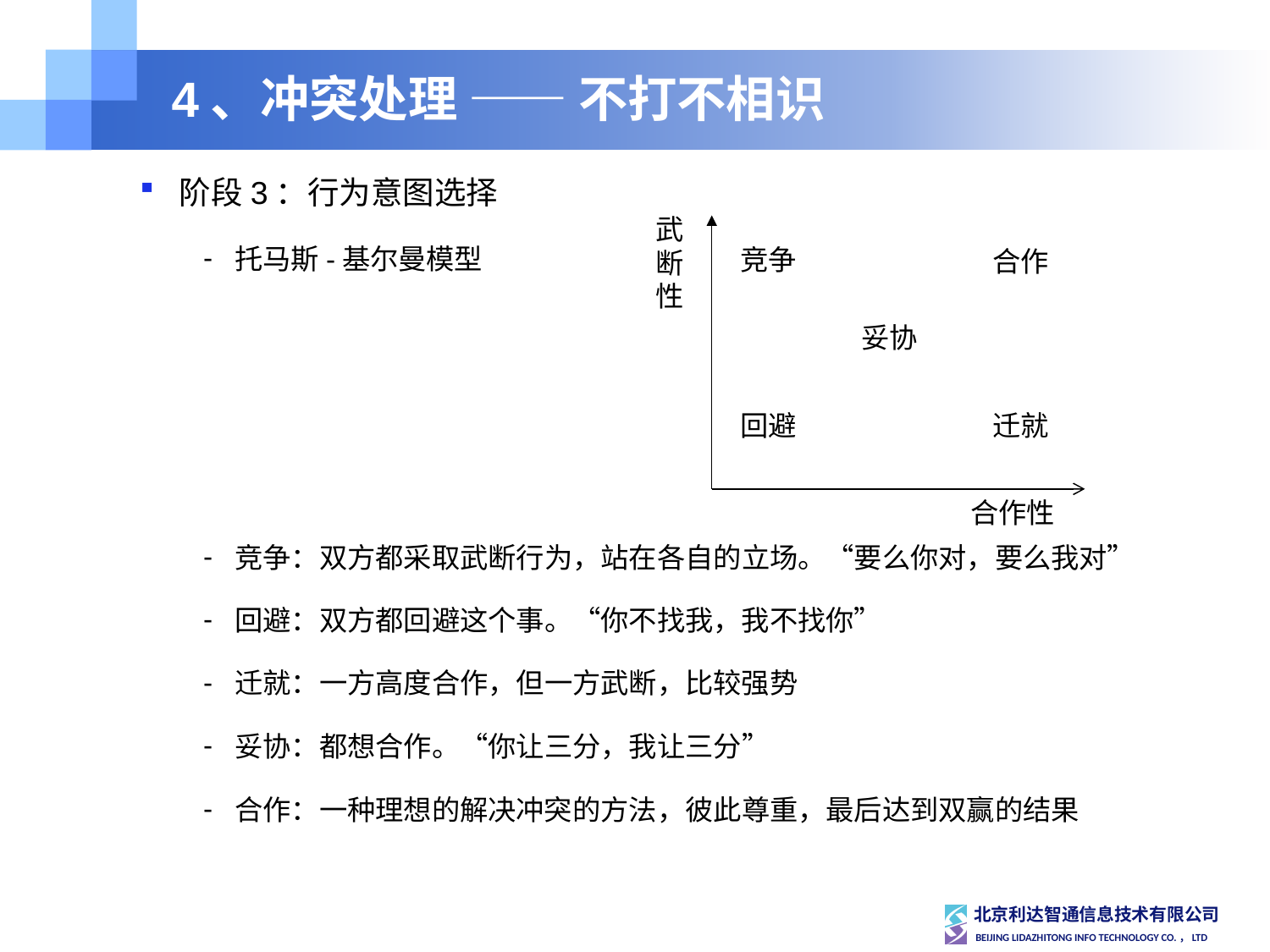

# 4、冲突处理 —— 不打不相识
阶段3：行为意图选择
托马斯-基尔曼模型

竞争：双方都采取武断行为，站在各自的立场。“要么你对，要么我对”
回避：双方都回避这个事。“你不找我，我不找你”
迁就：一方高度合作，但一方武断，比较强势
妥协：都想合作。“你让三分，我让三分”
合作：一种理想的解决冲突的方法，彼此尊重，最后达到双赢的结果

武断性
竞争
合作
妥协
回避
迁就
合作性